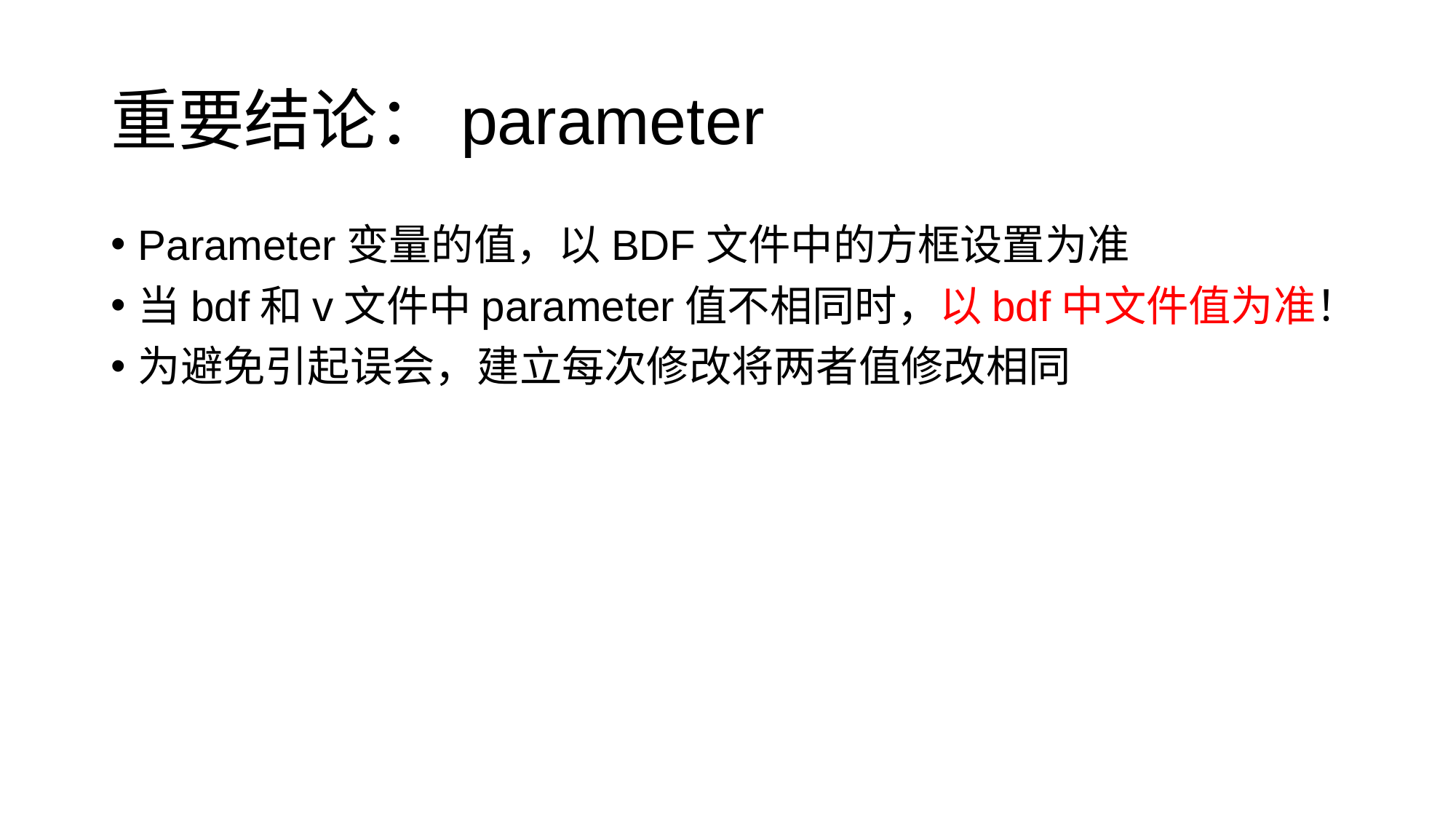

# 重要结论：parameter
Parameter变量的值，以BDF文件中的方框设置为准
当bdf和v文件中parameter值不相同时，以bdf中文件值为准！
为避免引起误会，建立每次修改将两者值修改相同